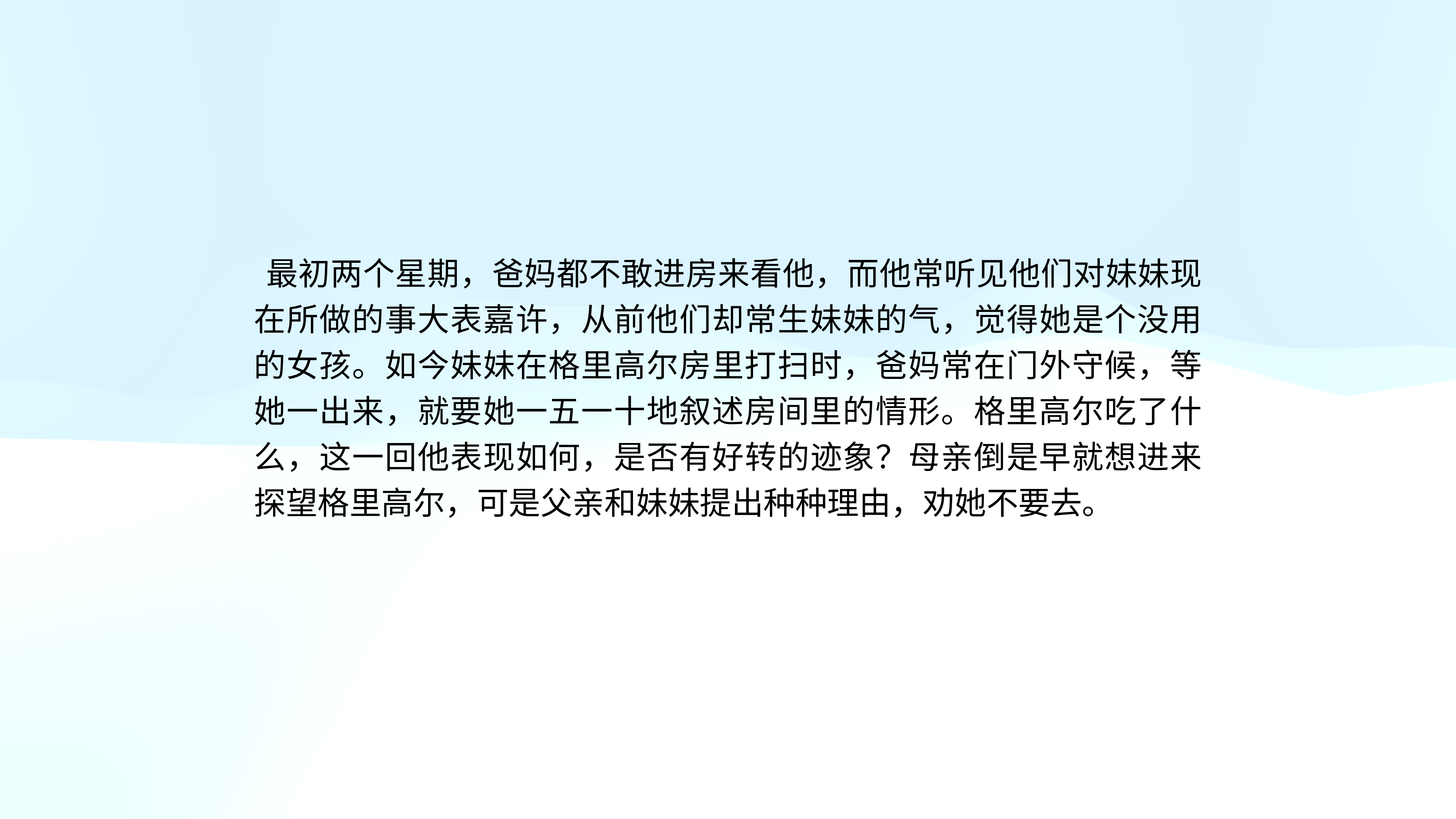

最初两个星期，爸妈都不敢进房来看他，而他常听见他们对妹妹现在所做的事大表嘉许，从前他们却常生妹妹的气，觉得她是个没用的女孩。如今妹妹在格里高尔房里打扫时，爸妈常在门外守候，等她一出来，就要她一五一十地叙述房间里的情形。格里高尔吃了什么，这一回他表现如何，是否有好转的迹象？母亲倒是早就想进来探望格里高尔，可是父亲和妹妹提出种种理由，劝她不要去。